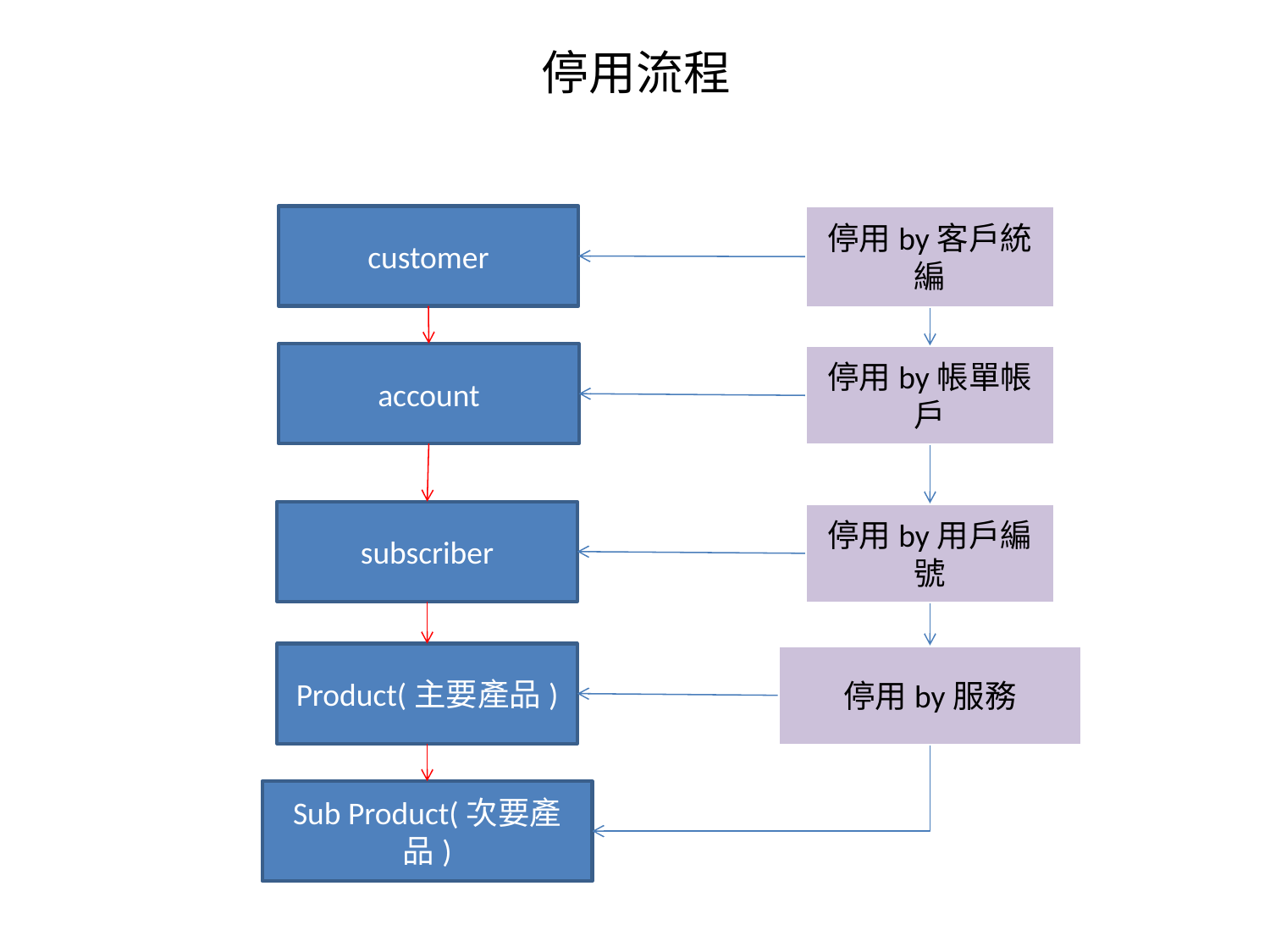

# 停用流程
停用by客戶統編
customer
account
停用by帳單帳戶
subscriber
停用by用戶編號
Product(主要產品)
停用by服務
Sub Product(次要產品)